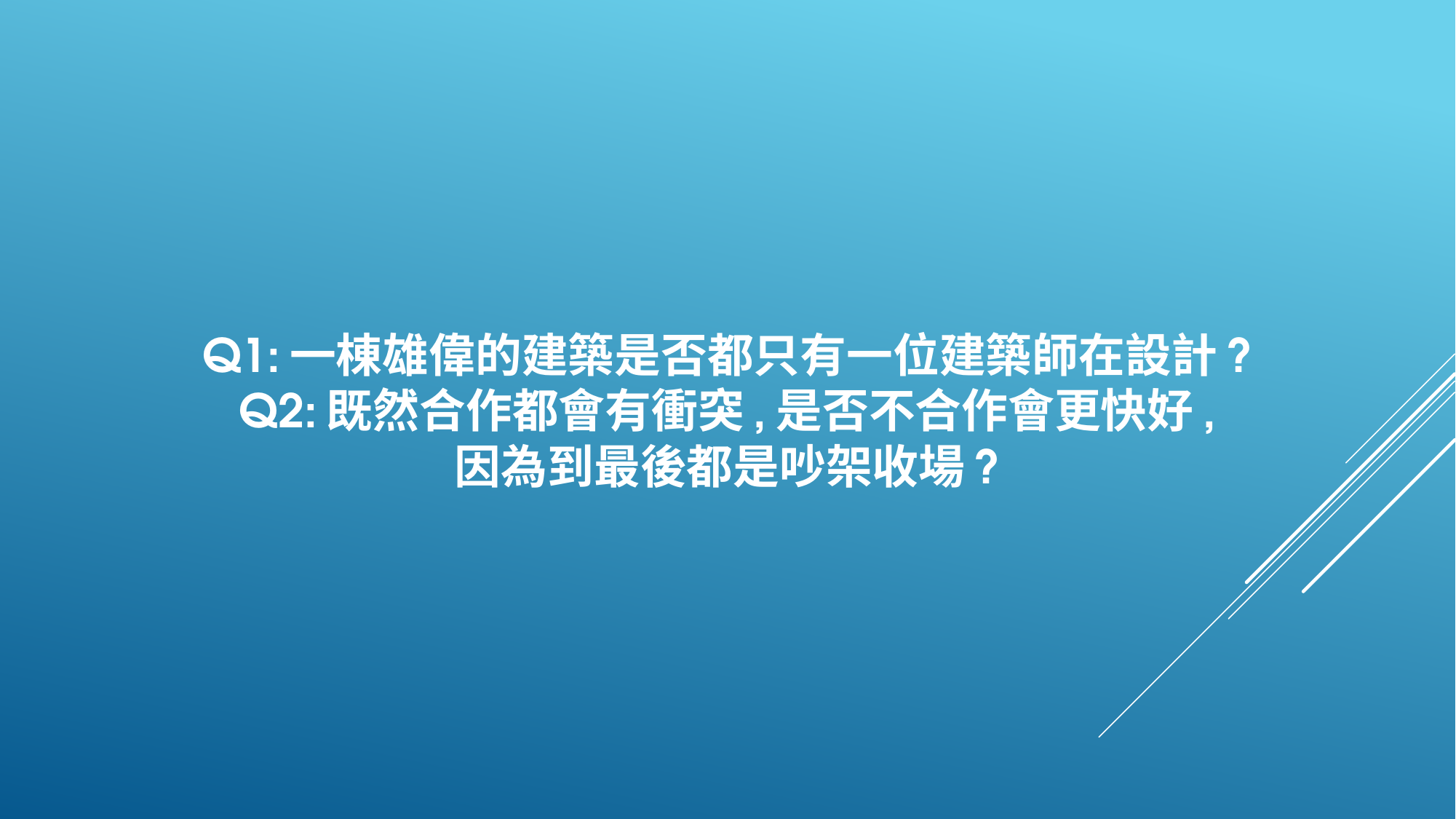

# Q1:一棟雄偉的建築是否都只有一位建築師在設計? Q2:既然合作都會有衝突,是否不合作會更快好, 因為到最後都是吵架收場?